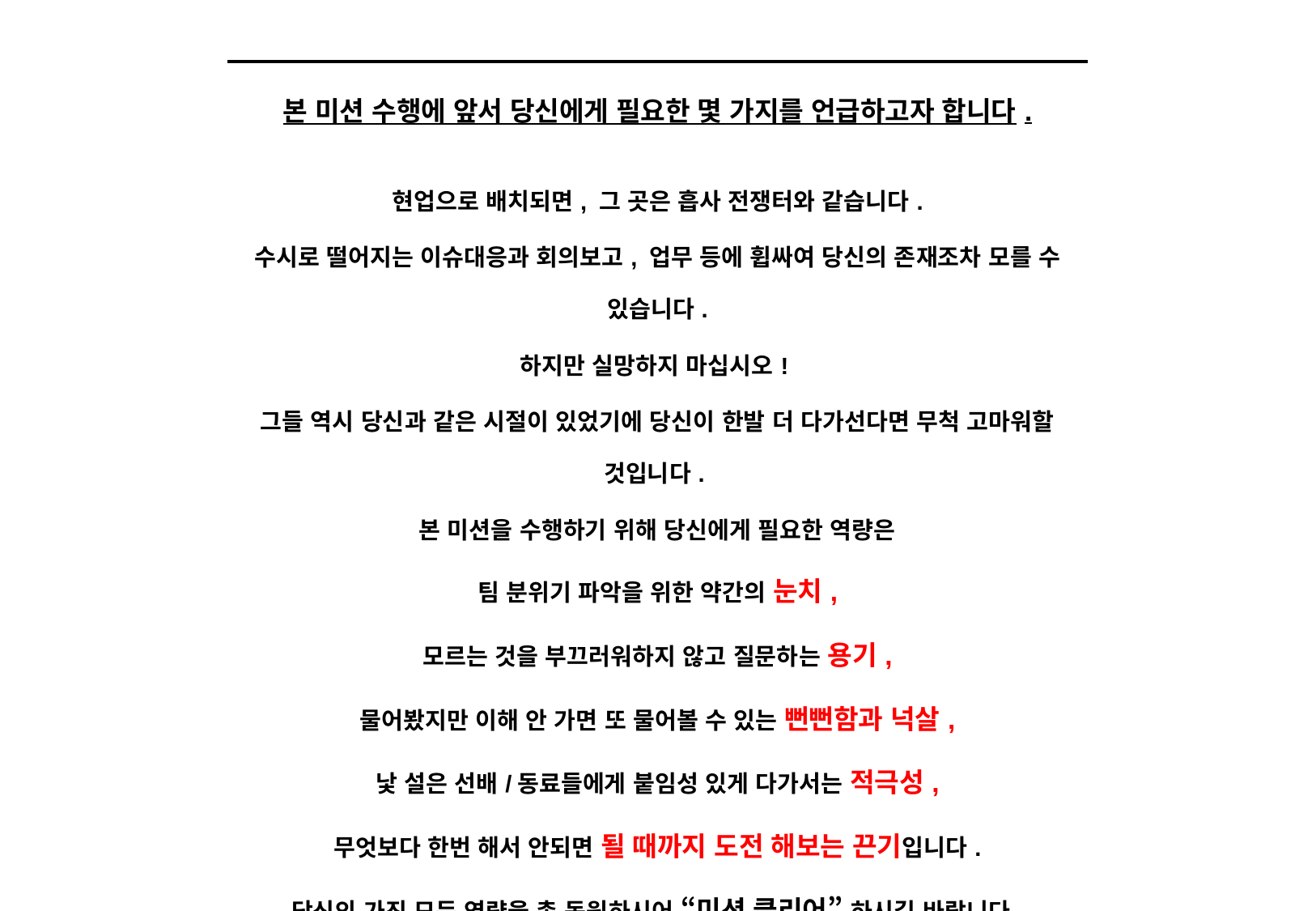

| 본 미션 수행에 앞서 당신에게 필요한 몇 가지를 언급하고자 합니다. 현업으로 배치되면, 그 곳은 흡사 전쟁터와 같습니다. 수시로 떨어지는 이슈대응과 회의보고, 업무 등에 휩싸여 당신의 존재조차 모를 수 있습니다. 하지만 실망하지 마십시오! 그들 역시 당신과 같은 시절이 있었기에 당신이 한발 더 다가선다면 무척 고마워할 것입니다. 본 미션을 수행하기 위해 당신에게 필요한 역량은 팀 분위기 파악을 위한 약간의 눈치, 모르는 것을 부끄러워하지 않고 질문하는 용기, 물어봤지만 이해 안 가면 또 물어볼 수 있는 뻔뻔함과 넉살, 낯 설은 선배/동료들에게 붙임성 있게 다가서는 적극성, 무엇보다 한번 해서 안되면 될 때까지 도전 해보는 끈기입니다. 당신의 가진 모든 역량을 총 동원하시어 “미션 클리어” 하시길 바랍니다. |
| --- |